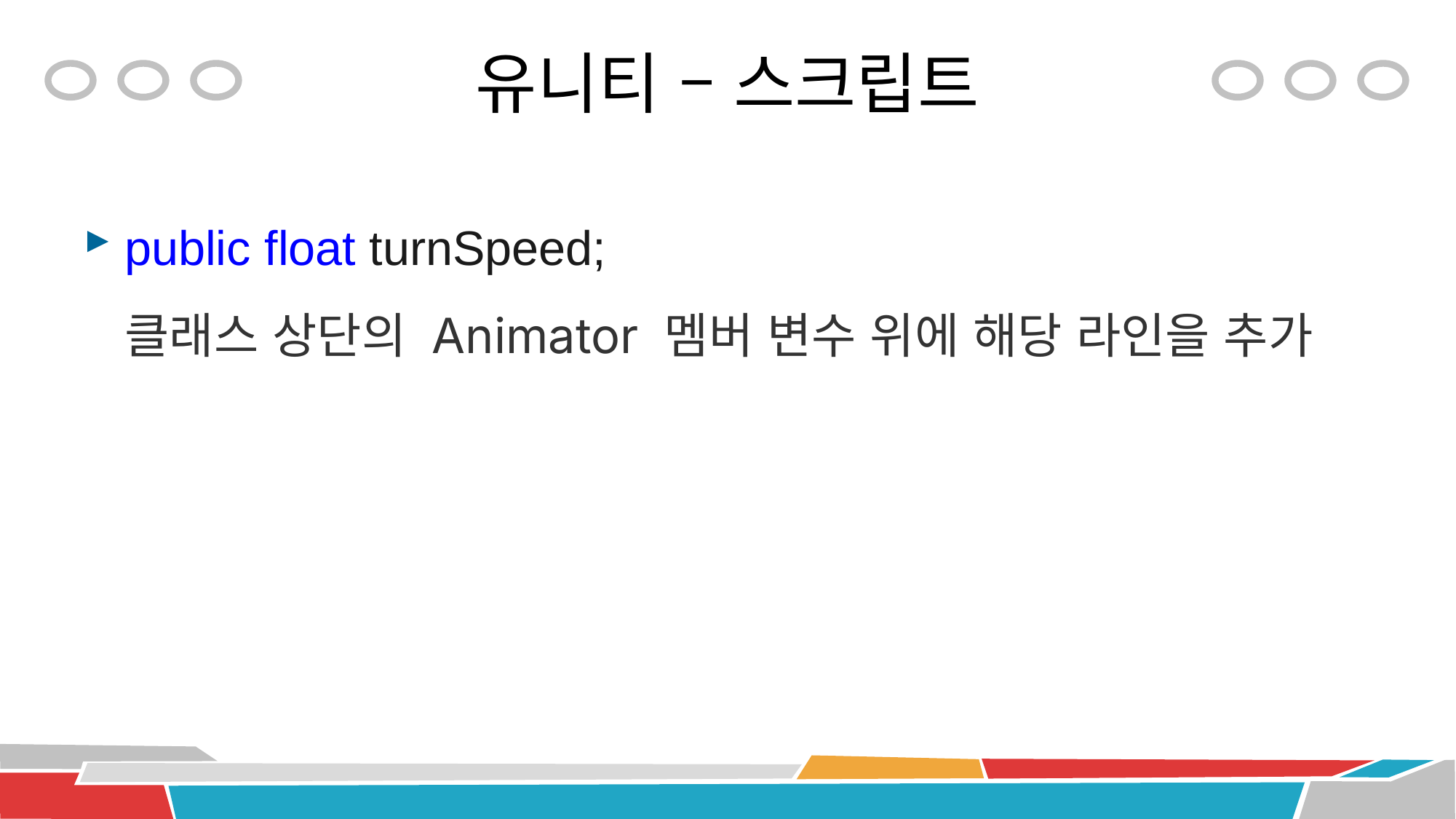

# 유니티 – 스크립트
public float turnSpeed;
클래스 상단의 Animator 멤버 변수 위에 해당 라인을 추가